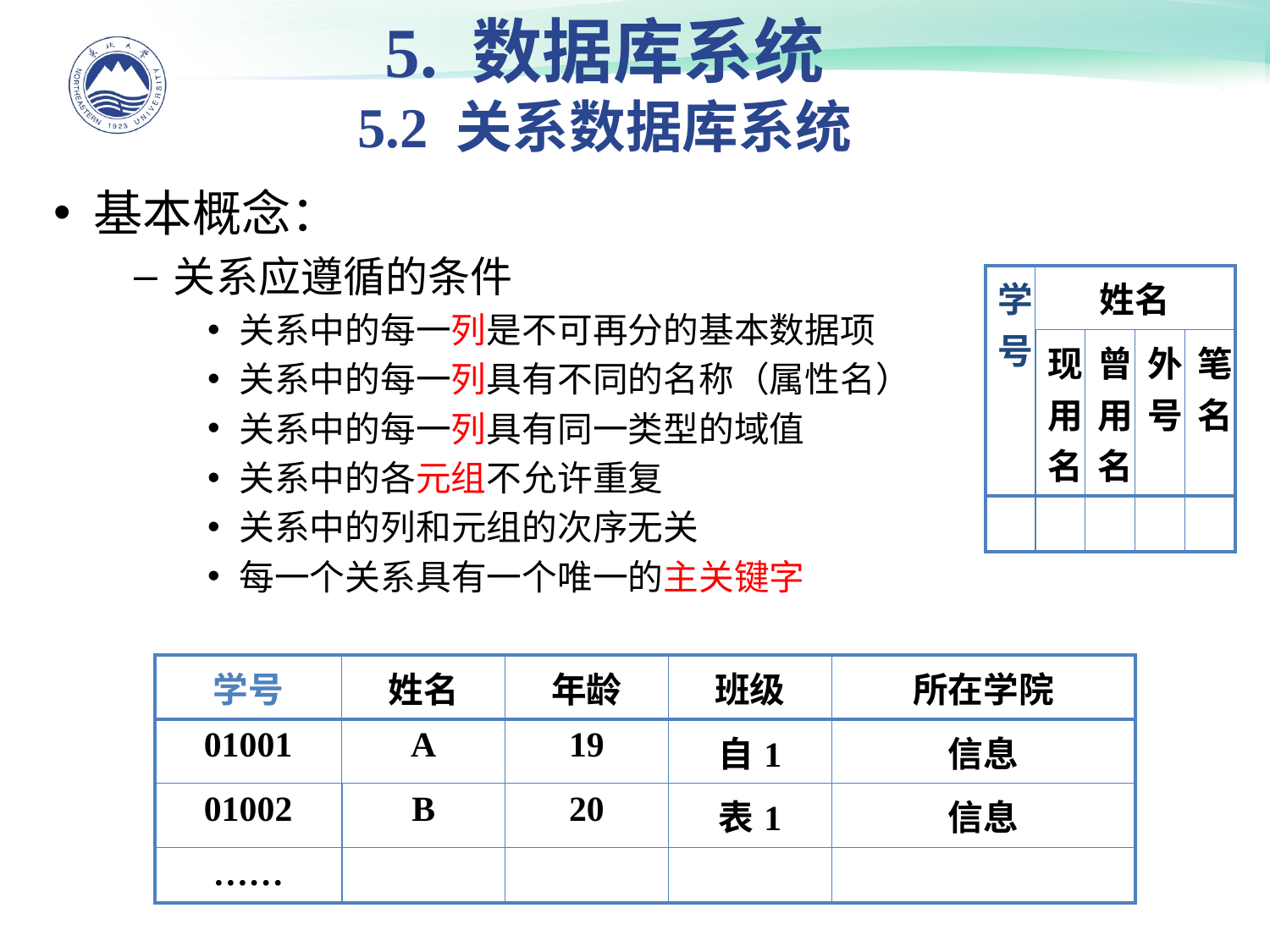

5. 数据库系统
5.2 关系数据库系统
基本概念：
关系应遵循的条件
关系中的每一列是不可再分的基本数据项
关系中的每一列具有不同的名称（属性名）
关系中的每一列具有同一类型的域值
关系中的各元组不允许重复
关系中的列和元组的次序无关
每一个关系具有一个唯一的主关键字
| 学号 | 姓名 |  |  |  |
| --- | --- | --- | --- | --- |
|  | 现用名 | 曾用名 | 外号 | 笔名 |
|  |  |  |  |  |
| 学号 | 姓名 | 年龄 | 班级 | 所在学院 |
| --- | --- | --- | --- | --- |
| 01001 | A | 19 | 自1 | 信息 |
| 01002 | B | 20 | 表1 | 信息 |
| …… |  |  |  |  |
5